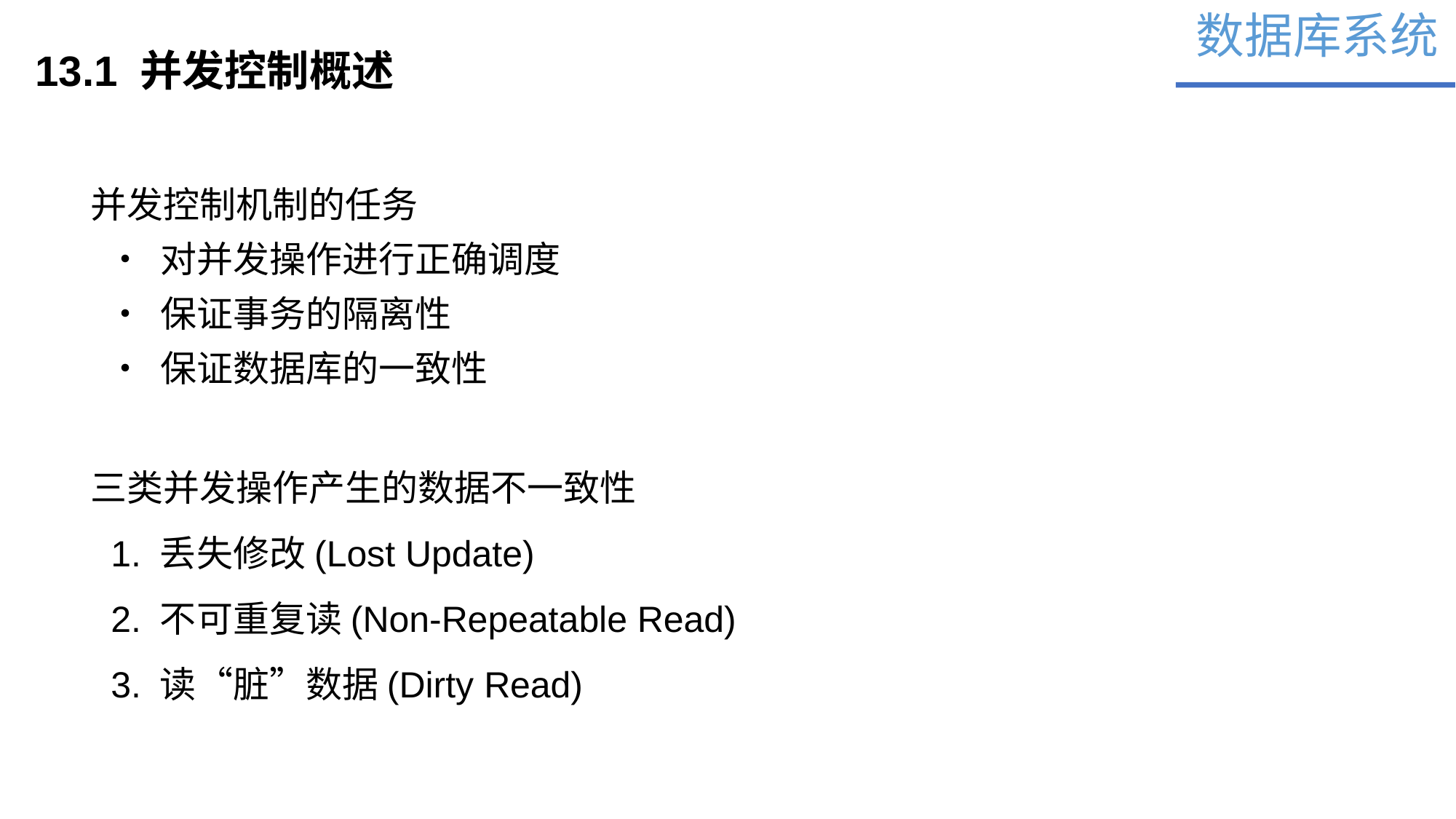

数据库系统
13.1 并发控制概述

并发控制机制的任务
  • 对并发操作进行正确调度
  • 保证事务的隔离性
  • 保证数据库的一致性
三类并发操作产生的数据不一致性
  1. 丢失修改(Lost Update)
  2. 不可重复读(Non-Repeatable Read)
  3. 读“脏”数据(Dirty Read)